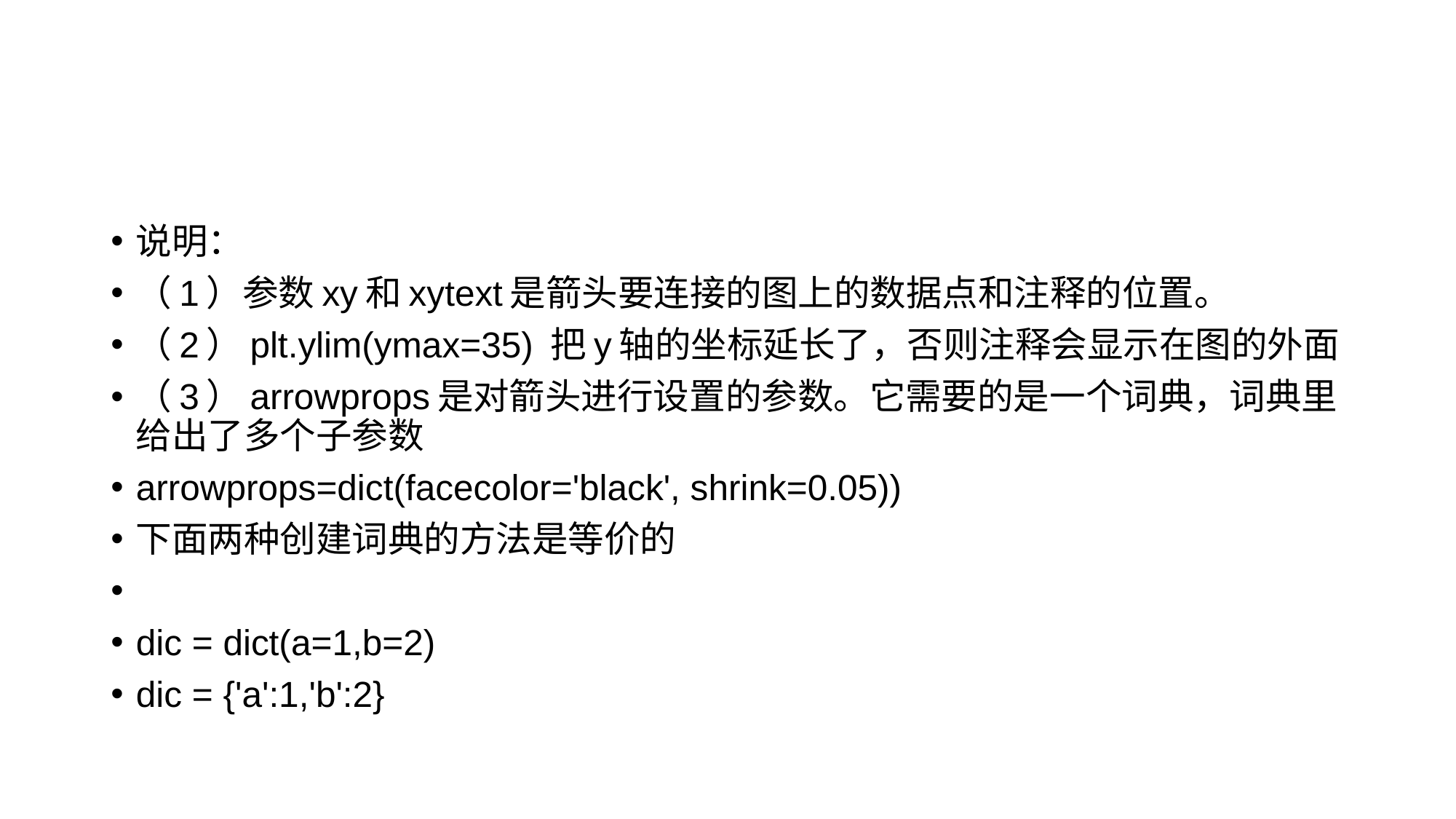

#
说明：
（1）参数xy和xytext是箭头要连接的图上的数据点和注释的位置。
（2）plt.ylim(ymax=35) 把y轴的坐标延长了，否则注释会显示在图的外面
（3）arrowprops是对箭头进行设置的参数。它需要的是一个词典，词典里给出了多个子参数
arrowprops=dict(facecolor='black', shrink=0.05))
下面两种创建词典的方法是等价的

dic = dict(a=1,b=2)
dic = {'a':1,'b':2}